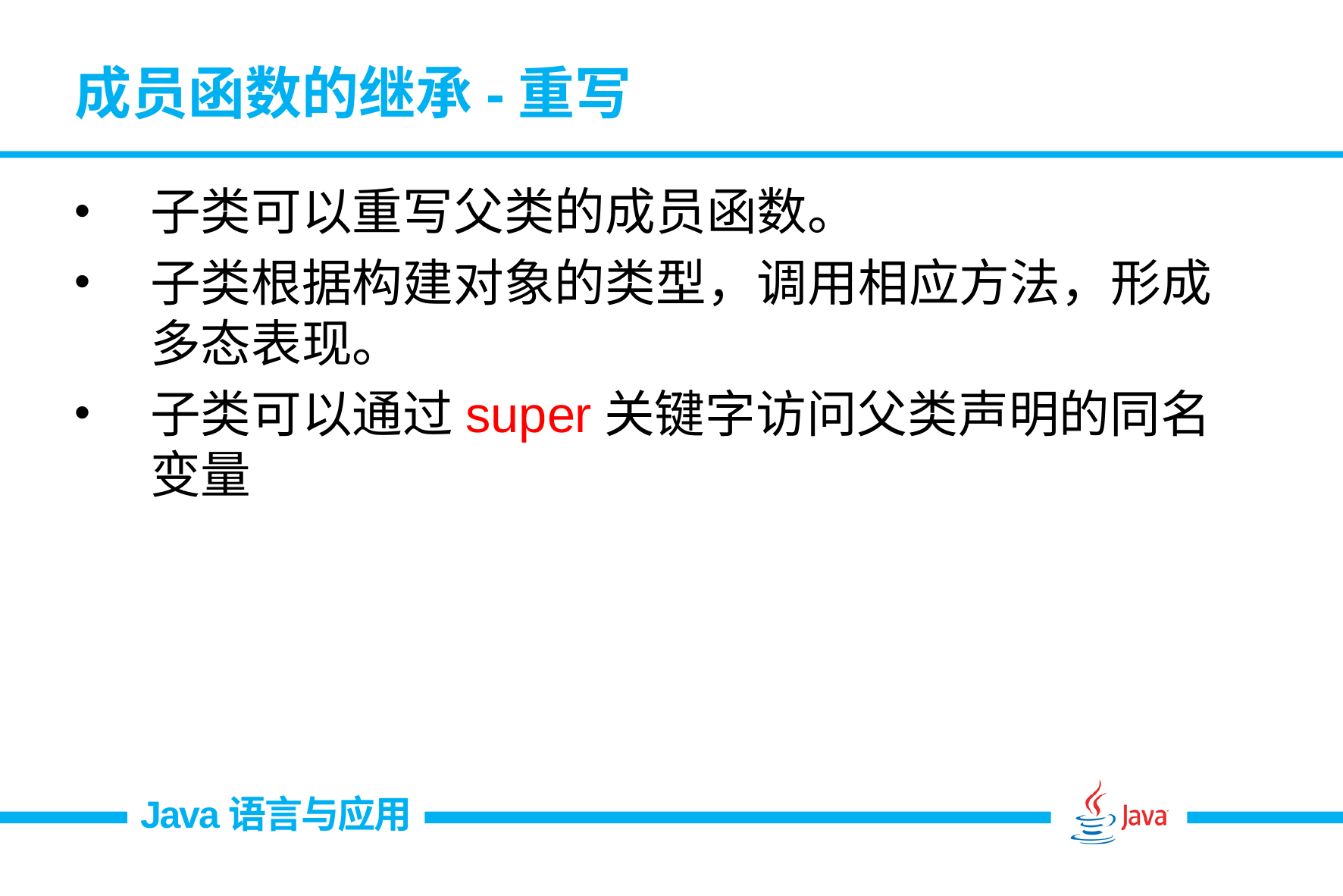

# 成员函数的继承-重写
子类可以重写父类的成员函数。
子类根据构建对象的类型，调用相应方法，形成多态表现。
子类可以通过super关键字访问父类声明的同名变量
15